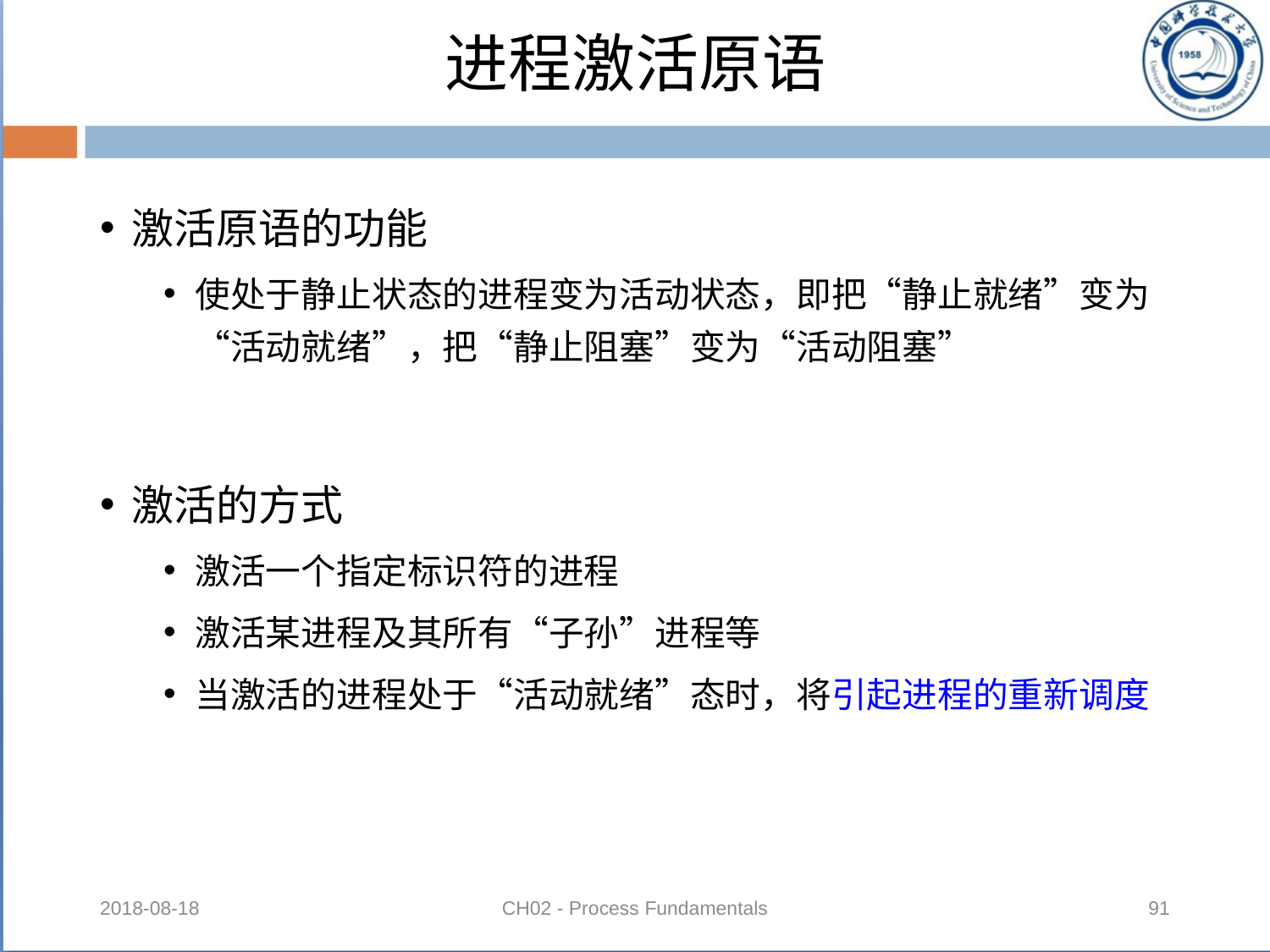

# 进程激活原语
激活原语的功能
使处于静止状态的进程变为活动状态，即把“静止就绪”变为“活动就绪”，把“静止阻塞”变为“活动阻塞”

激活的方式
激活一个指定标识符的进程
激活某进程及其所有“子孙”进程等
当激活的进程处于“活动就绪”态时，将引起进程的重新调度
2018-08-18
CH02 - Process Fundamentals
91